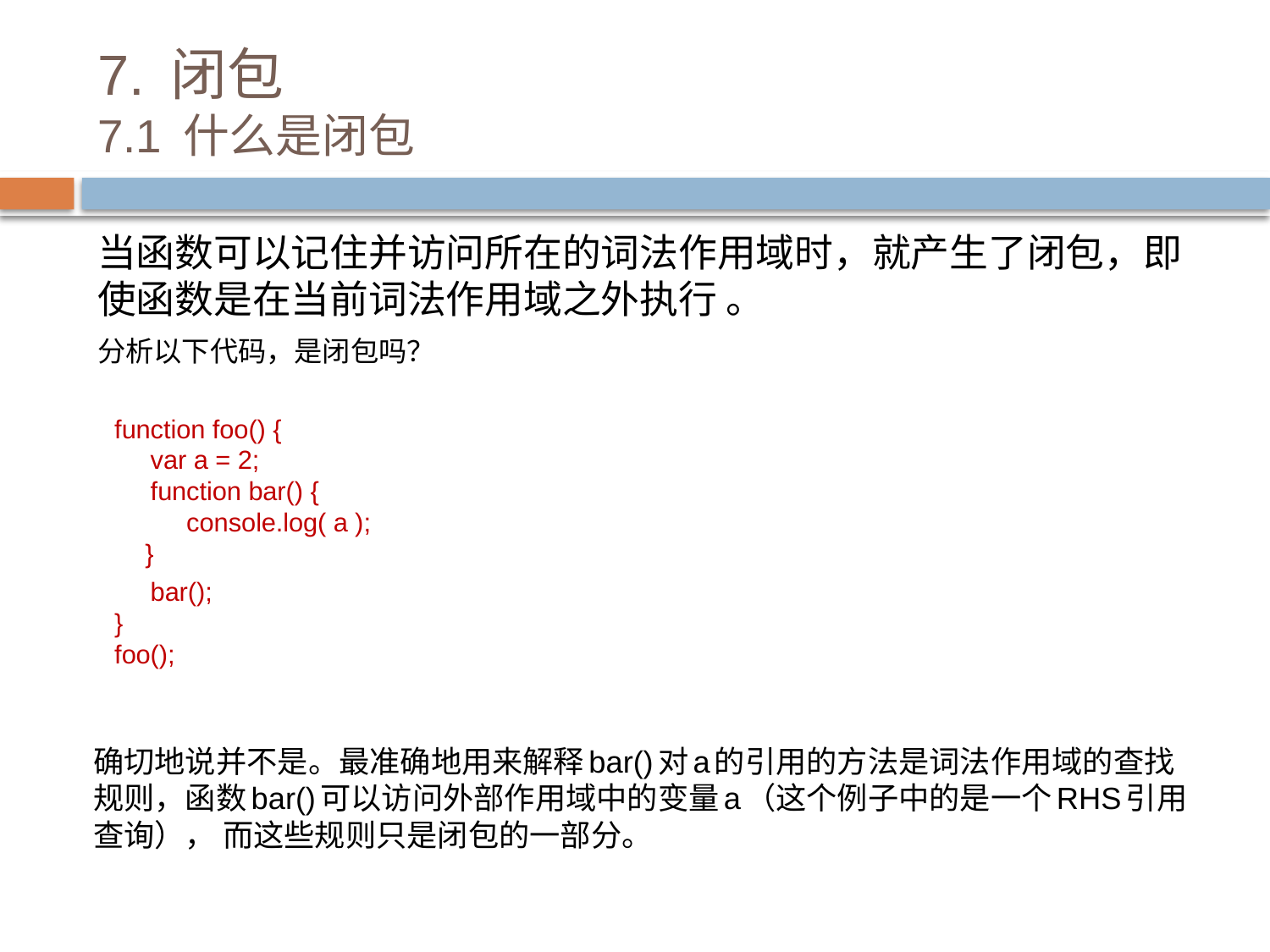

# 7. 闭包 7.1 什么是闭包
当函数可以记住并访问所在的词法作用域时，就产生了闭包，即使函数是在当前词法作用域之外执行 。
分析以下代码，是闭包吗？
function foo() {
     var a = 2;
     function bar() {
          console.log( a );
      }
     bar();
}
foo();
确切地说并不是。最准确地用来解释bar()对a的引用的方法是词法作用域的查找规则，函数bar()可以访问外部作用域中的变量a（这个例子中的是一个RHS引用查询）， 而这些规则只是闭包的一部分。